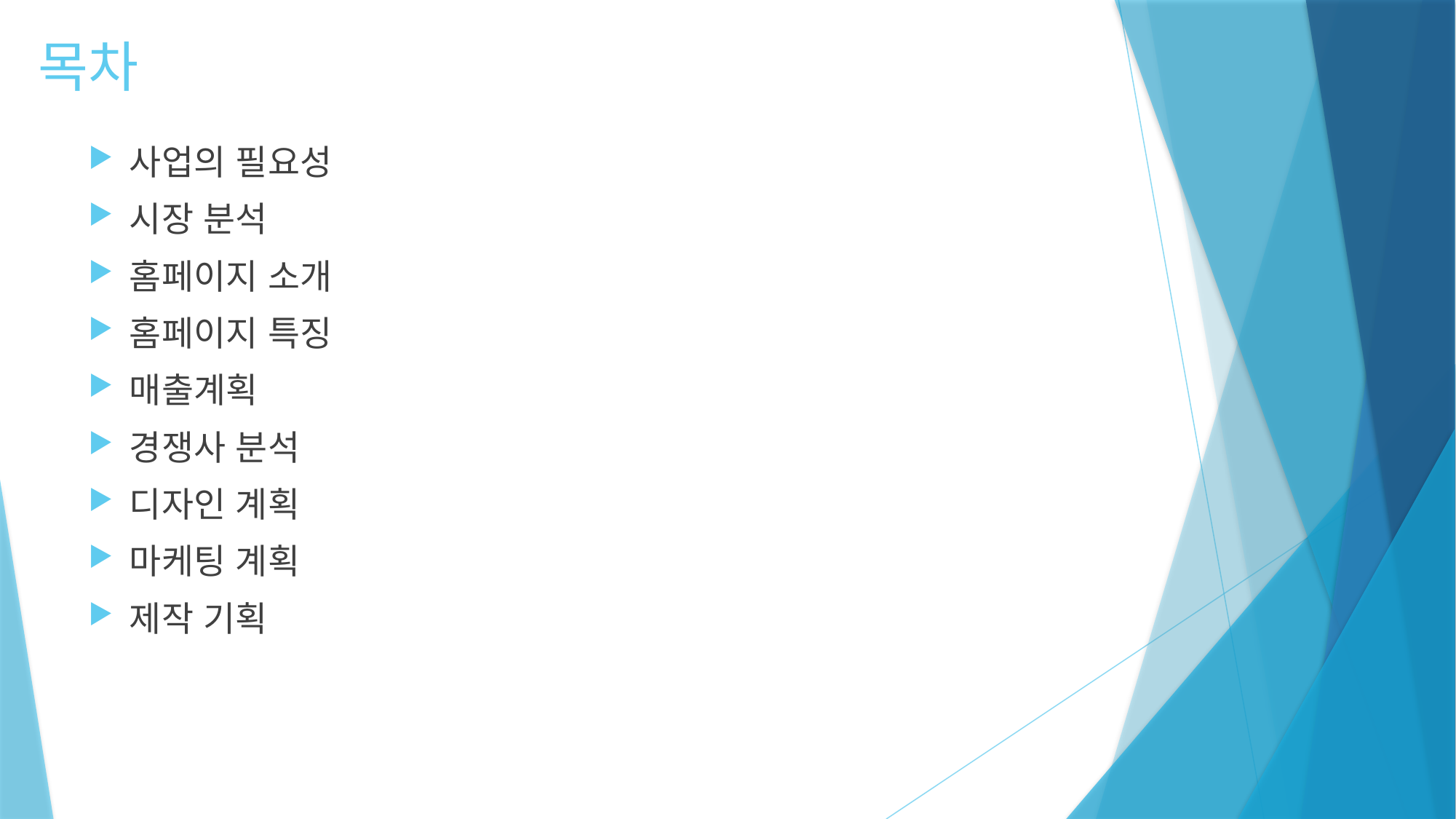

# 목차
사업의 필요성
시장 분석
홈페이지 소개
홈페이지 특징
매출계획
경쟁사 분석
디자인 계획
마케팅 계획
제작 기획